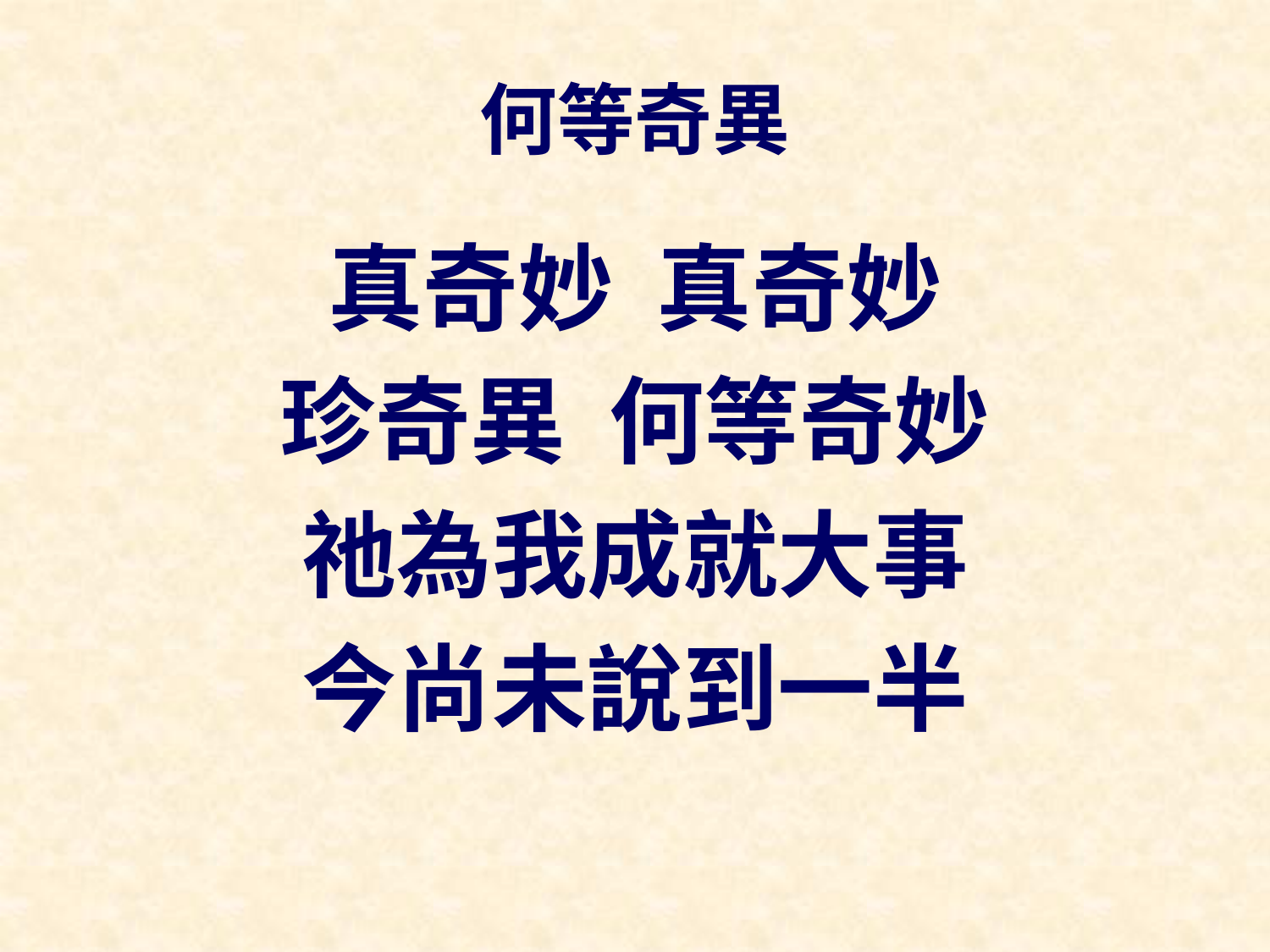

# 何等奇異
真奇妙  真奇妙
珍奇異  何等奇妙
祂為我成就大事
今尚未說到一半